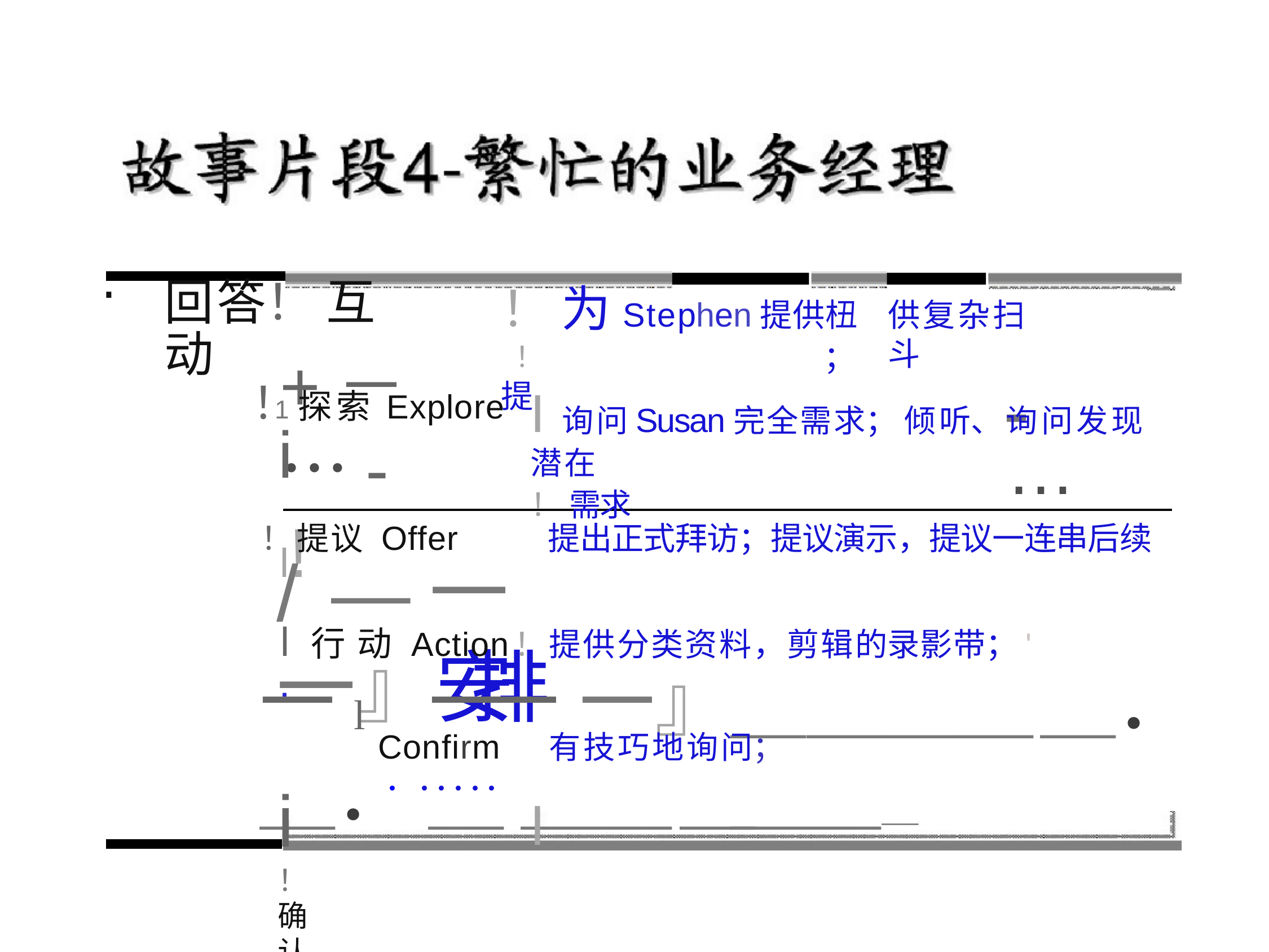

回答！ 互动
！
！ 为Stephen提供杻	；提
供复杂扫斗
！
+－…-	l!
  …
I询问Susan完全需求； 倾听、询问发现潜在
！ 需求
1	探	索 Explore
i

！提议 Offer
提出正式拜访；提议演示，提议一连串后续
/ —一一』安排
l 行 动 Action	！提供分类资料，剪辑的录影带；' ......
一l	一一 一』＿＿＿＿＿．＿． ＿ ＿＿＿＿＿＿
i！ 确	认
Confirm	有技巧地询问； ．．．．．．
I